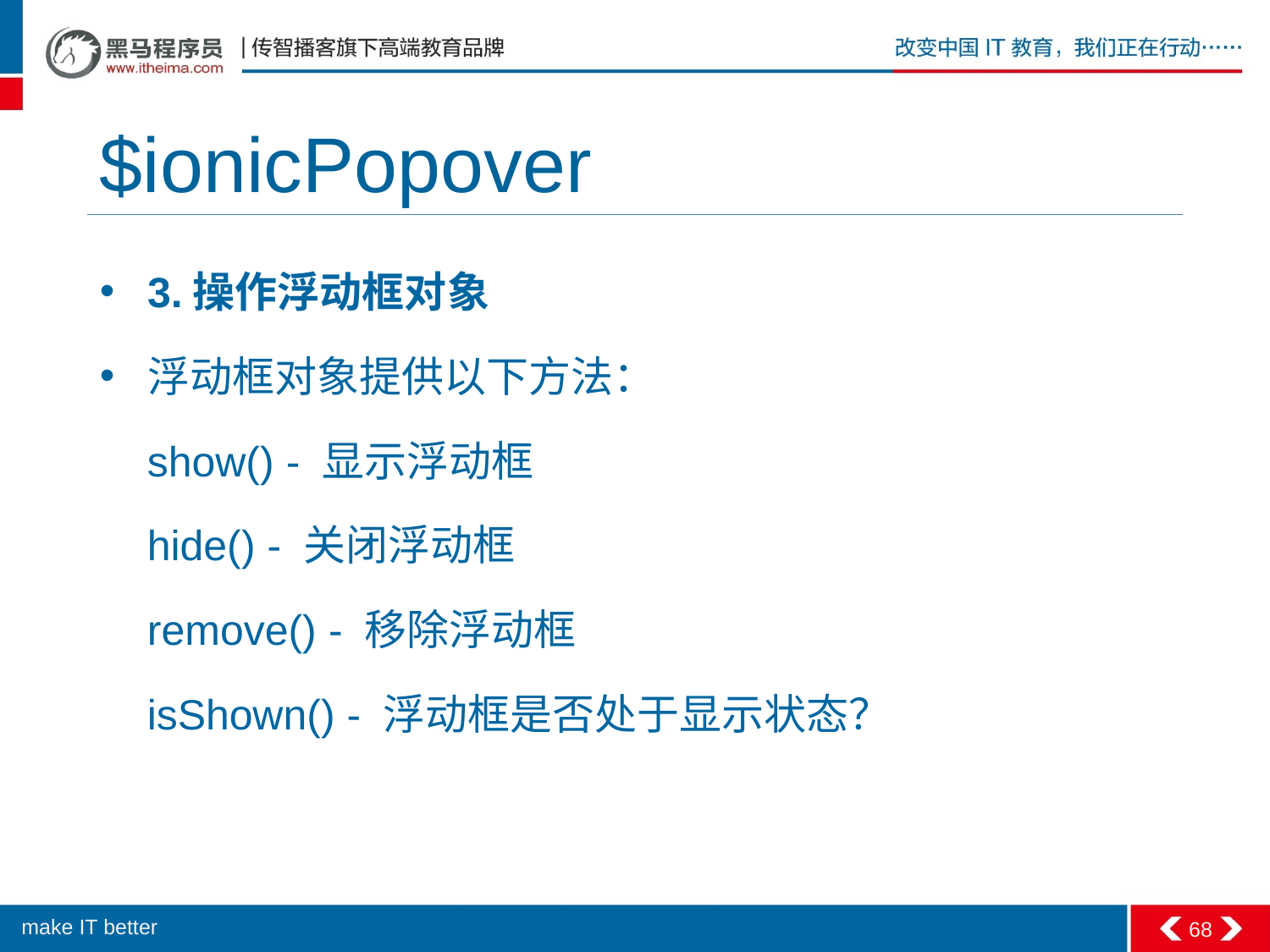

# $ionicPopover
3.操作浮动框对象
浮动框对象提供以下方法：
    show() - 显示浮动框
    hide() - 关闭浮动框
    remove() - 移除浮动框
    isShown() - 浮动框是否处于显示状态？

68

make IT better